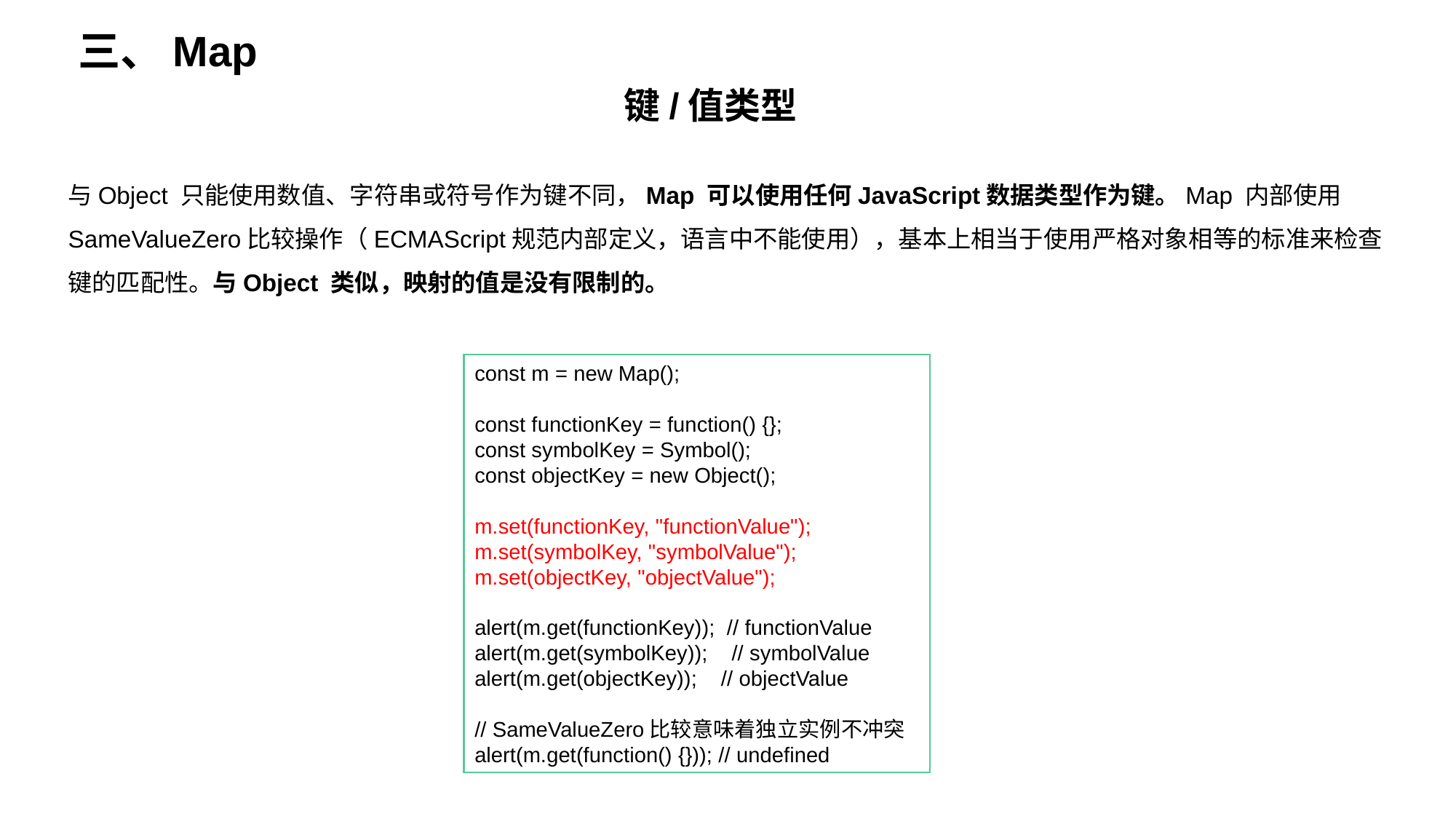

三、Map
键/值类型
与Object 只能使用数值、字符串或符号作为键不同，Map 可以使用任何JavaScript数据类型作为键。Map 内部使用SameValueZero比较操作（ECMAScript规范内部定义，语言中不能使用），基本上相当于使用严格对象相等的标准来检查键的匹配性。与Object 类似，映射的值是没有限制的。
const m = new Map();

const functionKey = function() {};
const symbolKey = Symbol();
const objectKey = new Object();

m.set(functionKey, "functionValue");
m.set(symbolKey, "symbolValue");
m.set(objectKey, "objectValue");

alert(m.get(functionKey));  // functionValue
alert(m.get(symbolKey));    // symbolValue
alert(m.get(objectKey));    // objectValue

// SameValueZero比较意味着独立实例不冲突
alert(m.get(function() {})); // undefined